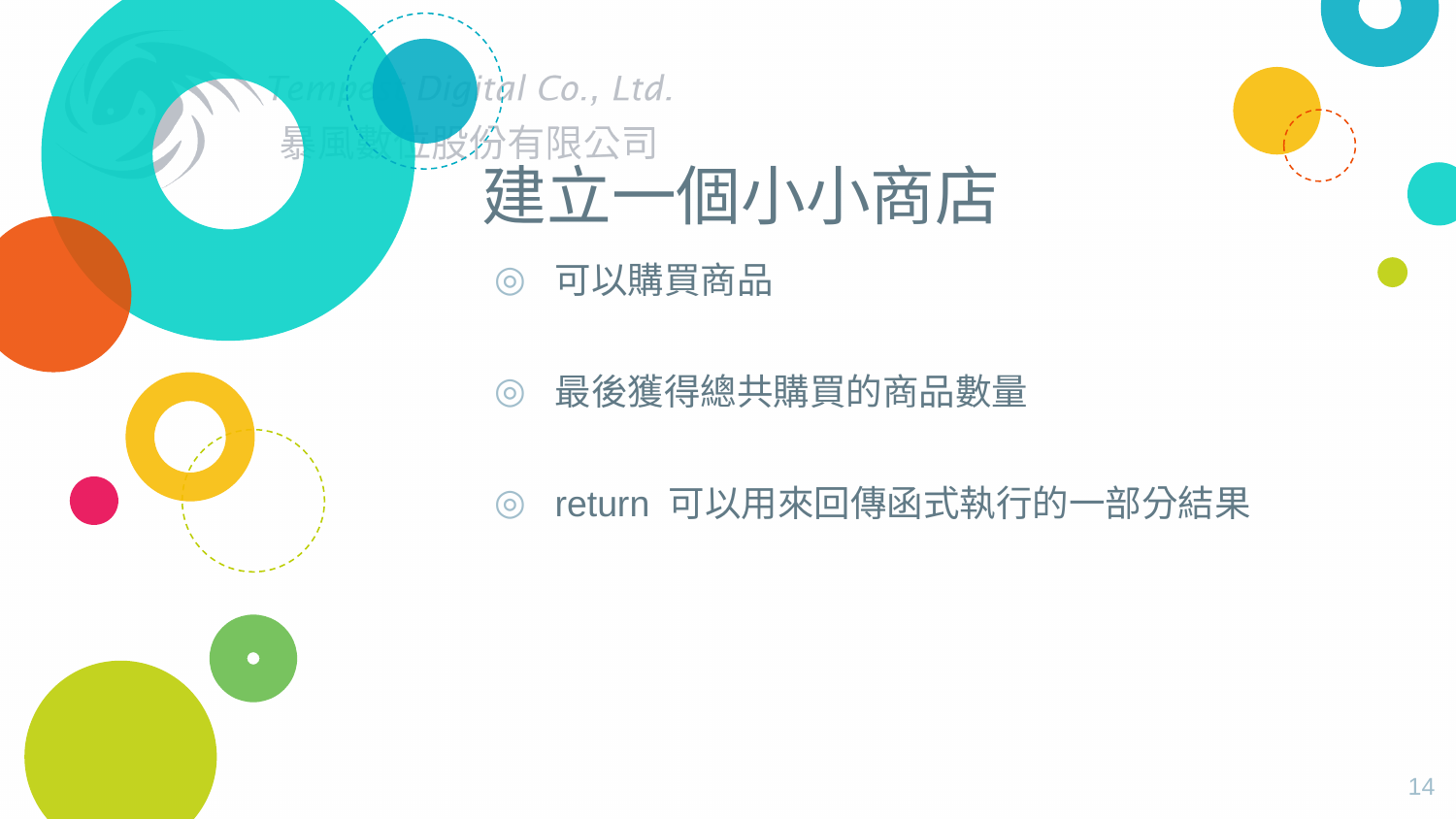

# 建立一個小小商店
可以購買商品

最後獲得總共購買的商品數量

return 可以用來回傳函式執行的一部分結果
14